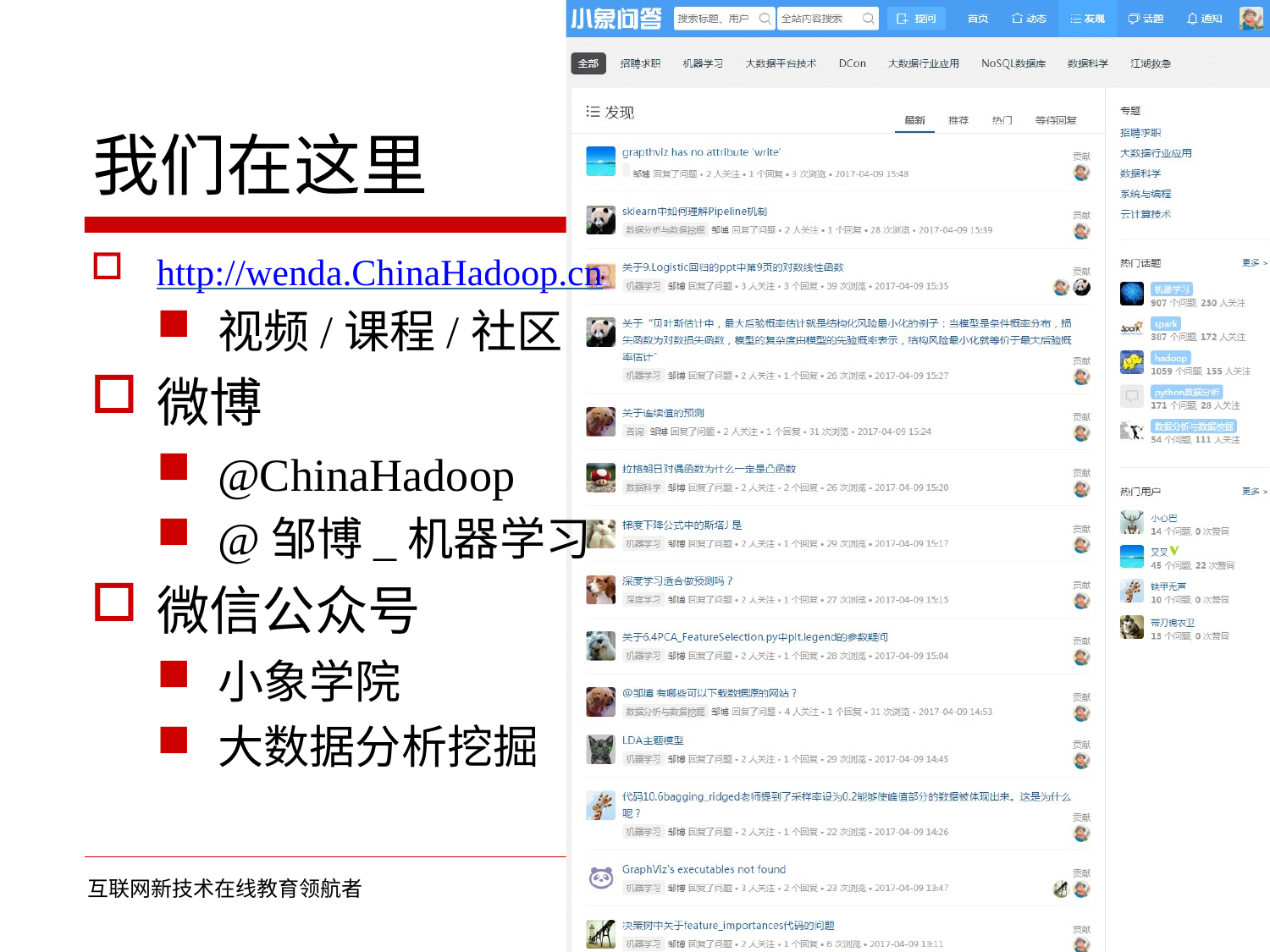

# 我们在这里

http://wenda.ChinaHadoop.cn
视频/课程/社区
微博
@ChinaHadoop
@邹博_机器学习
微信公众号
小象学院
大数据分析挖掘

28/29
互联网新技术在线教育领航者